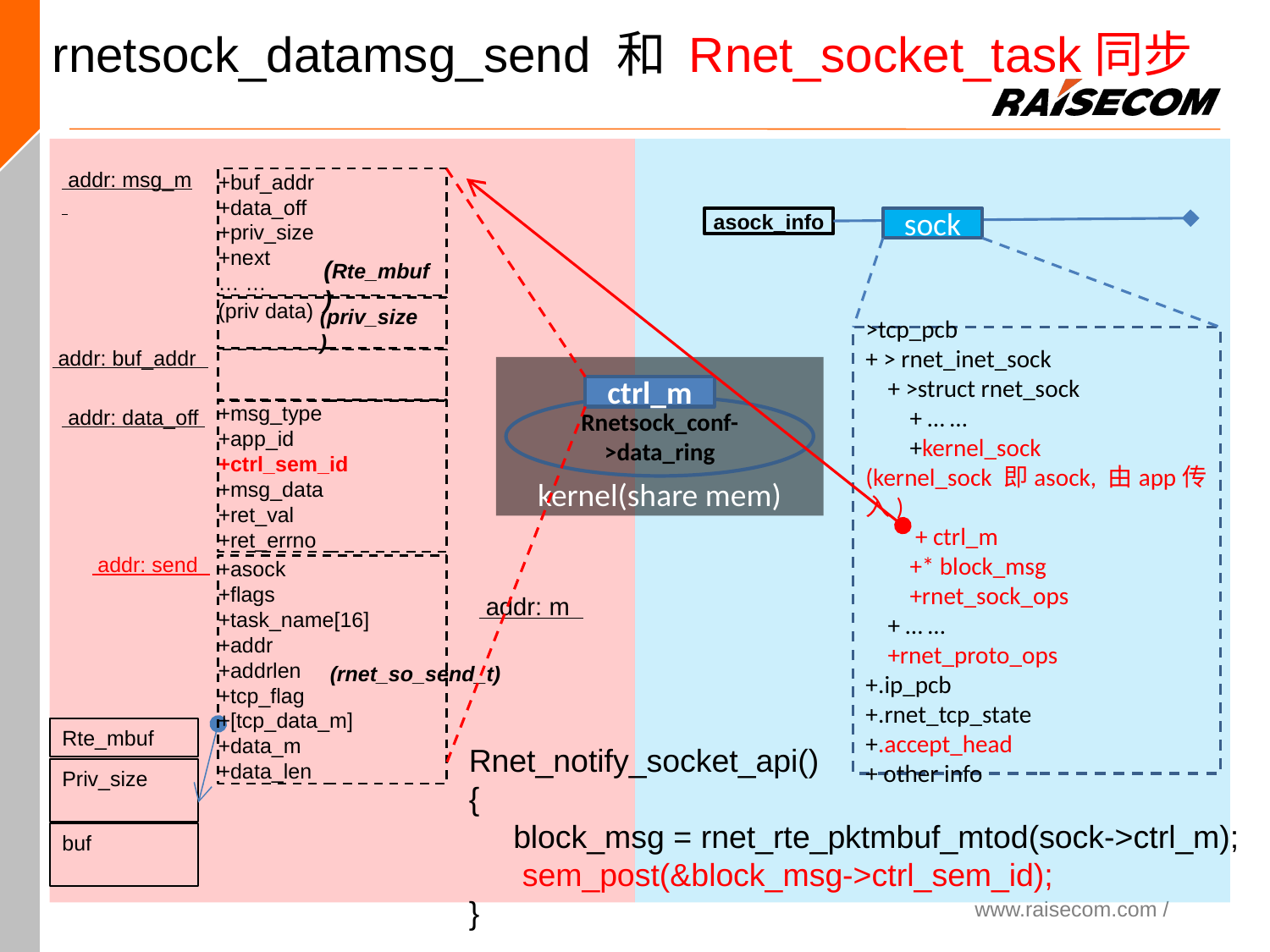

rnetsock_datamsg_send 和 Rnet_socket_task同步
                                   ROS

     RNET

 addr: msg_m
+buf_addr
+data_off
+priv_size
+next
… …
asock_info
sock
(Rte_mbuf)
(priv data)

(priv_size)
>tcp_pcb
+ > rnet_inet_sock
    + >struct rnet_sock
        + … …
        +kernel_sock
(kernel_sock 即asock, 由app传入)
         + ctrl_m
        +* block_msg
        +rnet_sock_ops
    + … …
    +rnet_proto_ops
+.ip_pcb
+.rnet_tcp_state
+.accept_head
+ other info
 addr: buf_addr

kernel(share mem)
ctrl_m
Rnetsock_conf->data_ring
 addr: data_off
+msg_type
+app_id
+ctrl_sem_id
+msg_data
+ret_val
+ret_errno
 addr: send
+asock
+flags
+task_name[16]
+addr
+addrlen
+tcp_flag
+[tcp_data_m]
+data_m
+data_len
 addr: m
(rnet_so_send_t)
Rte_mbuf
Rnet_notify_socket_api()
{
     block_msg = rnet_rte_pktmbuf_mtod(sock->ctrl_m);
      sem_post(&block_msg->ctrl_sem_id);
}
Priv_size

buf